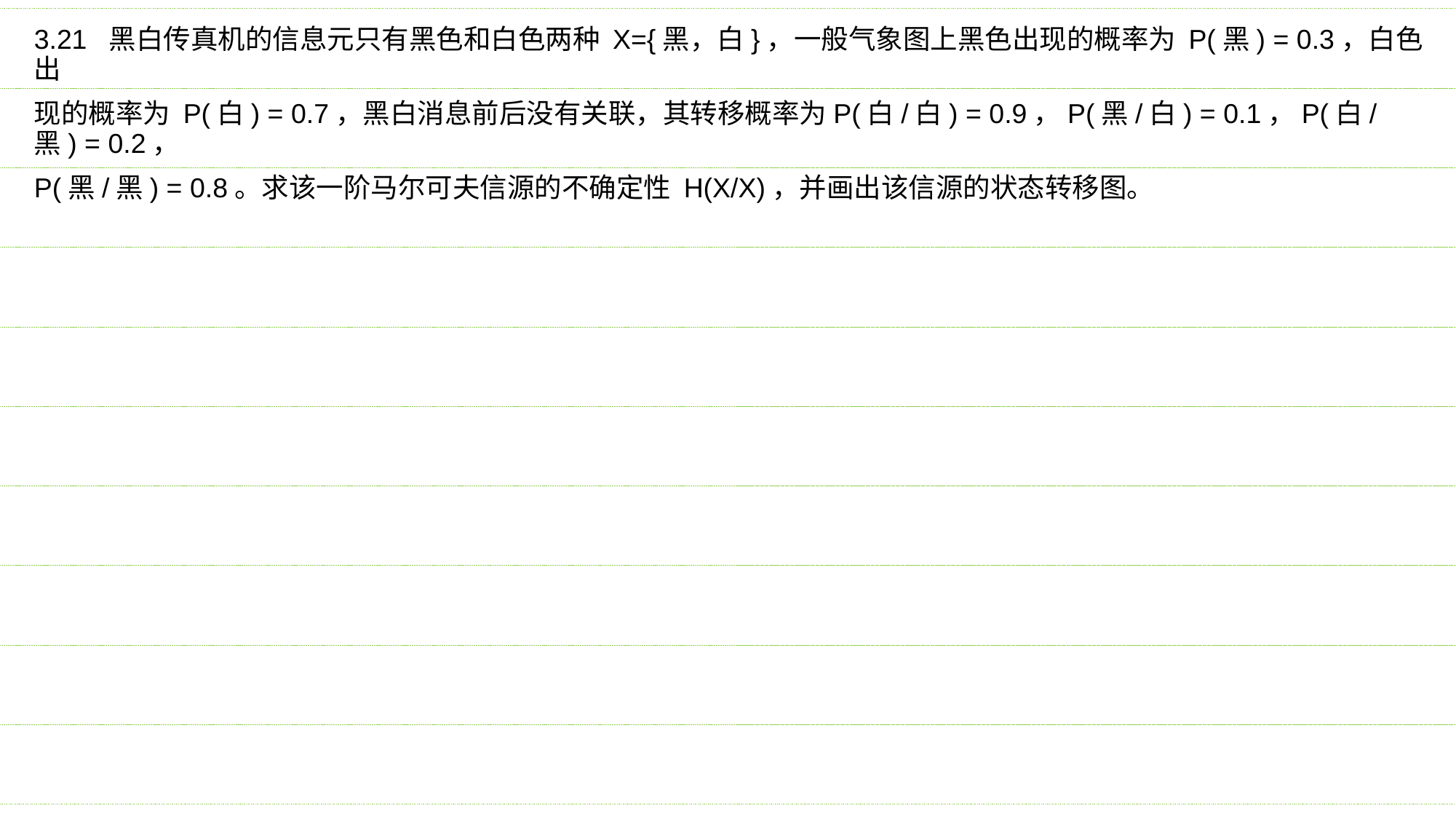

3.21  黑白传真机的信息元只有黑色和白色两种 X={黑，白}，一般气象图上黑色出现的概率为 P(黑) = 0.3，白色出
现的概率为 P(白) = 0.7，黑白消息前后没有关联，其转移概率为P(白/白) = 0.9，P(黑/白) = 0.1，P(白/黑) = 0.2，
P(黑/黑) = 0.8。求该一阶马尔可夫信源的不确定性 H(X/X)，并画出该信源的状态转移图。